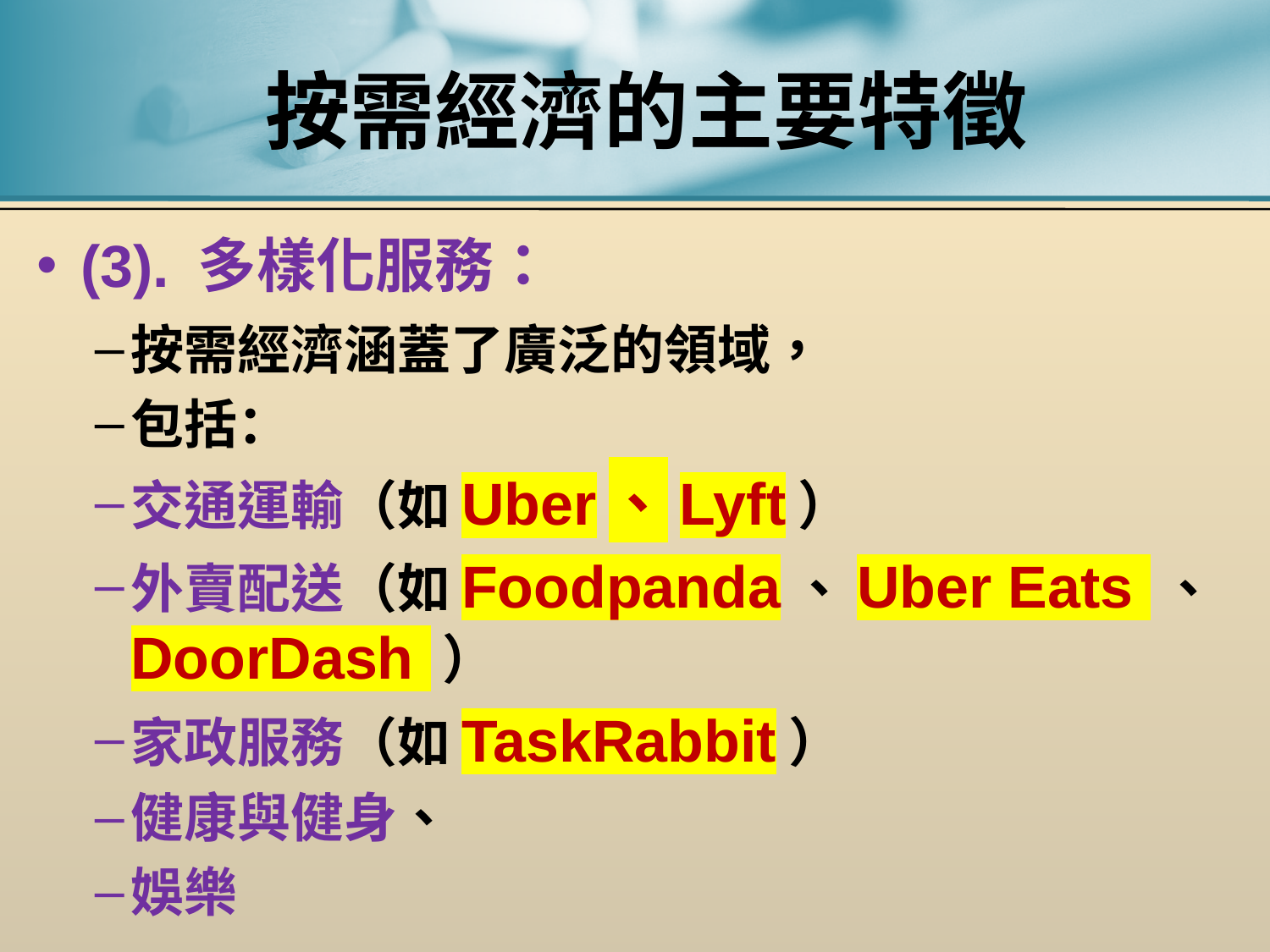

# 按需經濟的主要特徵
(3). 多樣化服務：
按需經濟涵蓋了廣泛的領域，
包括：
交通運輸（如Uber、Lyft）
外賣配送（如Foodpanda、Uber Eats 、 DoorDash ）
家政服務（如TaskRabbit）
健康與健身、
娛樂